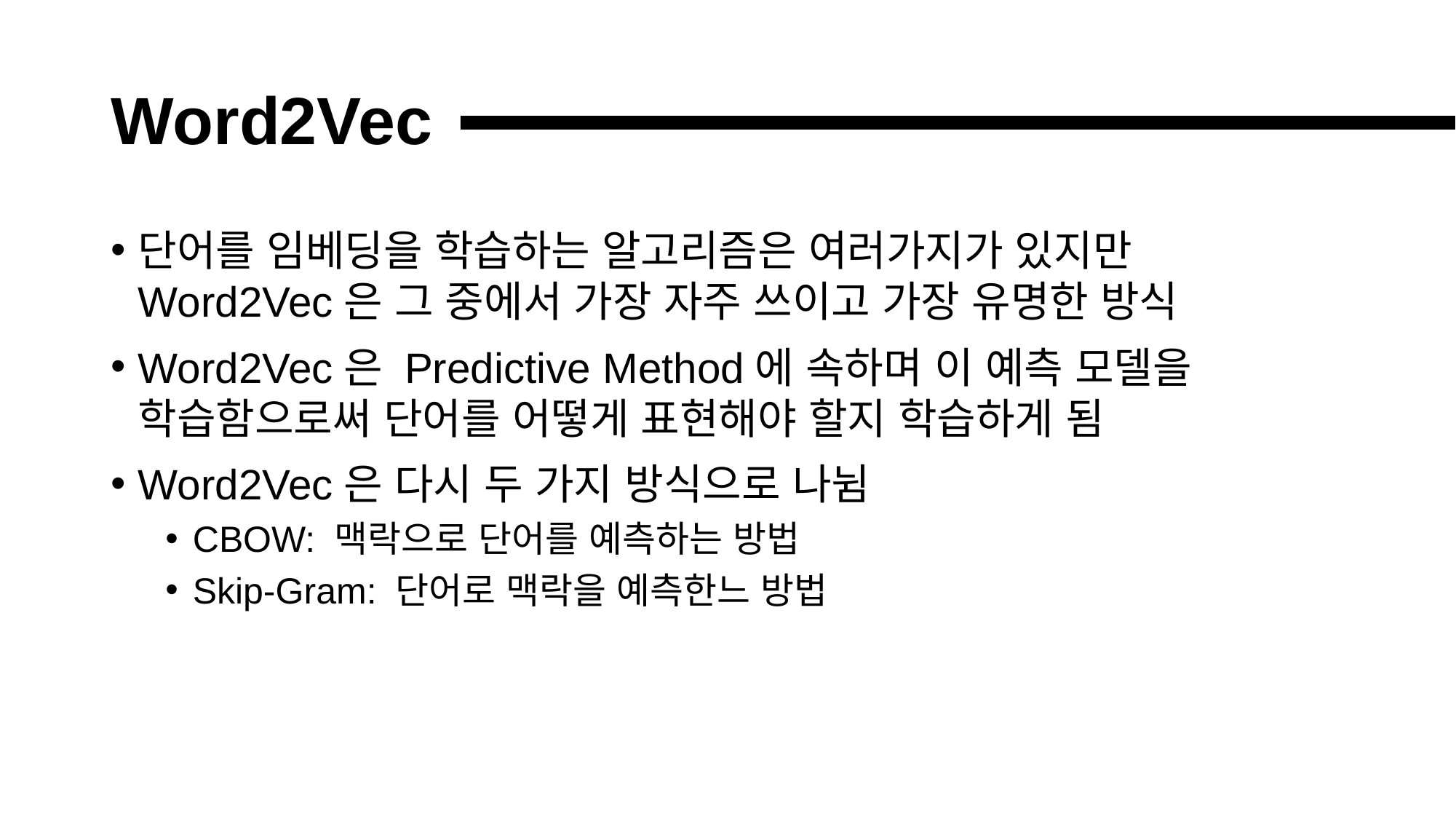

# Word2Vec
단어를 임베딩을 학습하는 알고리즘은 여러가지가 있지만 Word2Vec은 그 중에서 가장 자주 쓰이고 가장 유명한 방식
Word2Vec은 Predictive Method에 속하며 이 예측 모델을 학습함으로써 단어를 어떻게 표현해야 할지 학습하게 됨
Word2Vec은 다시 두 가지 방식으로 나뉨
CBOW: 맥락으로 단어를 예측하는 방법
Skip-Gram: 단어로 맥락을 예측한느 방법